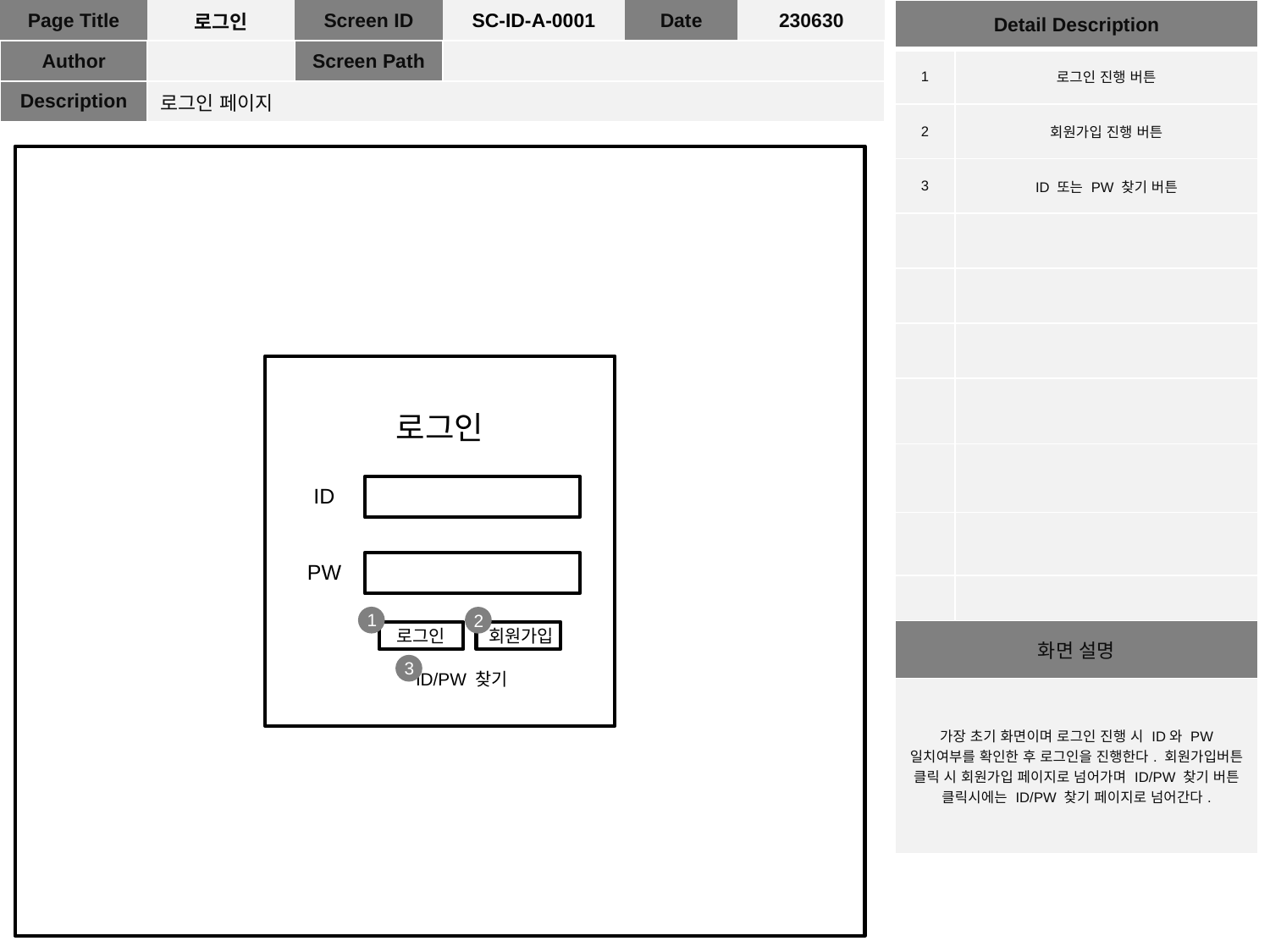

| Page Title | 로그인 | Screen ID | SC-ID-A-0001 | Date | 230630 |
| --- | --- | --- | --- | --- | --- |
| Author |  | Screen Path |  |  |  |
| Description | 로그인 페이지 |  |  |  |  |
| Detail Description |  |
| --- | --- |
| 1 | 로그인 진행 버튼 |
| 2 | 회원가입 진행 버튼 |
| 3 | ID 또는 PW 찾기 버튼 |
|  |  |
|  |  |
|  |  |
|  |  |
|  |  |
|  |  |
|  |  |
| 화면 설명 |  |
| 가장 초기 화면이며 로그인 진행 시 ID와 PW 일치여부를 확인한 후 로그인을 진행한다. 회원가입버튼 클릭 시 회원가입 페이지로 넘어가며 ID/PW 찾기 버튼 클릭시에는 ID/PW 찾기 페이지로 넘어간다. |  |

로그인
ID

PW

1
2

로그인
회원가입

3

ID/PW 찾기